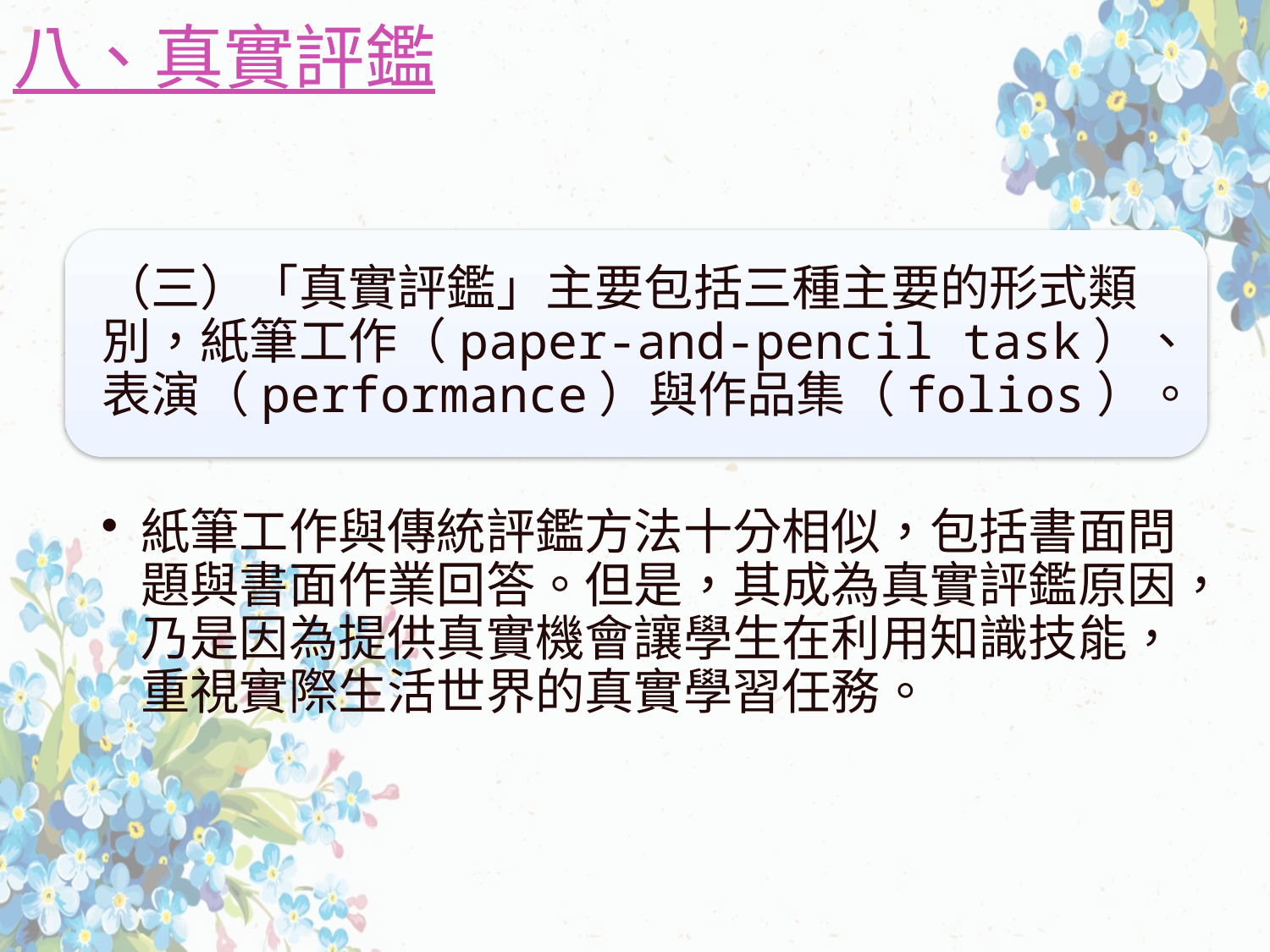

# 八、真實評鑑
（三）「真實評鑑」主要包括三種主要的形式類別，紙筆工作（paper-and-pencil task）、表演（performance）與作品集（folios）。
紙筆工作與傳統評鑑方法十分相似，包括書面問題與書面作業回答。但是，其成為真實評鑑原因，乃是因為提供真實機會讓學生在利用知識技能，重視實際生活世界的真實學習任務。